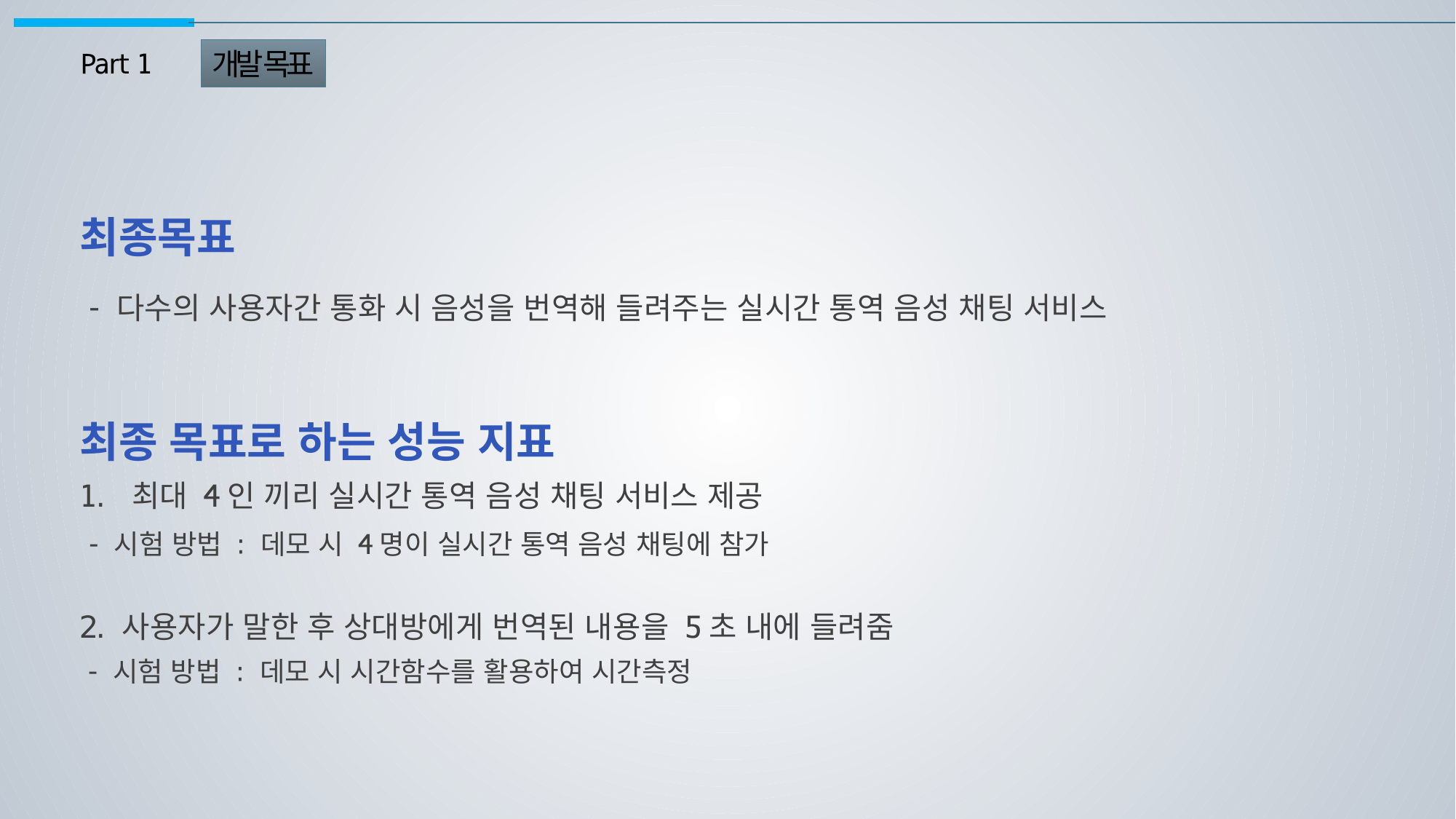

개발 목표
Part 1
최종목표

 - 다수의 사용자간 통화 시 음성을 번역해 들려주는 실시간 통역 음성 채팅 서비스
최종 목표로 하는 성능 지표
1.  최대 4인 끼리 실시간 통역 음성 채팅 서비스 제공
 - 시험 방법 : 데모 시 4명이 실시간 통역 음성 채팅에 참가

2. 사용자가 말한 후 상대방에게 번역된 내용을 5초 내에 들려줌
 - 시험 방법 : 데모 시 시간함수를 활용하여 시간측정